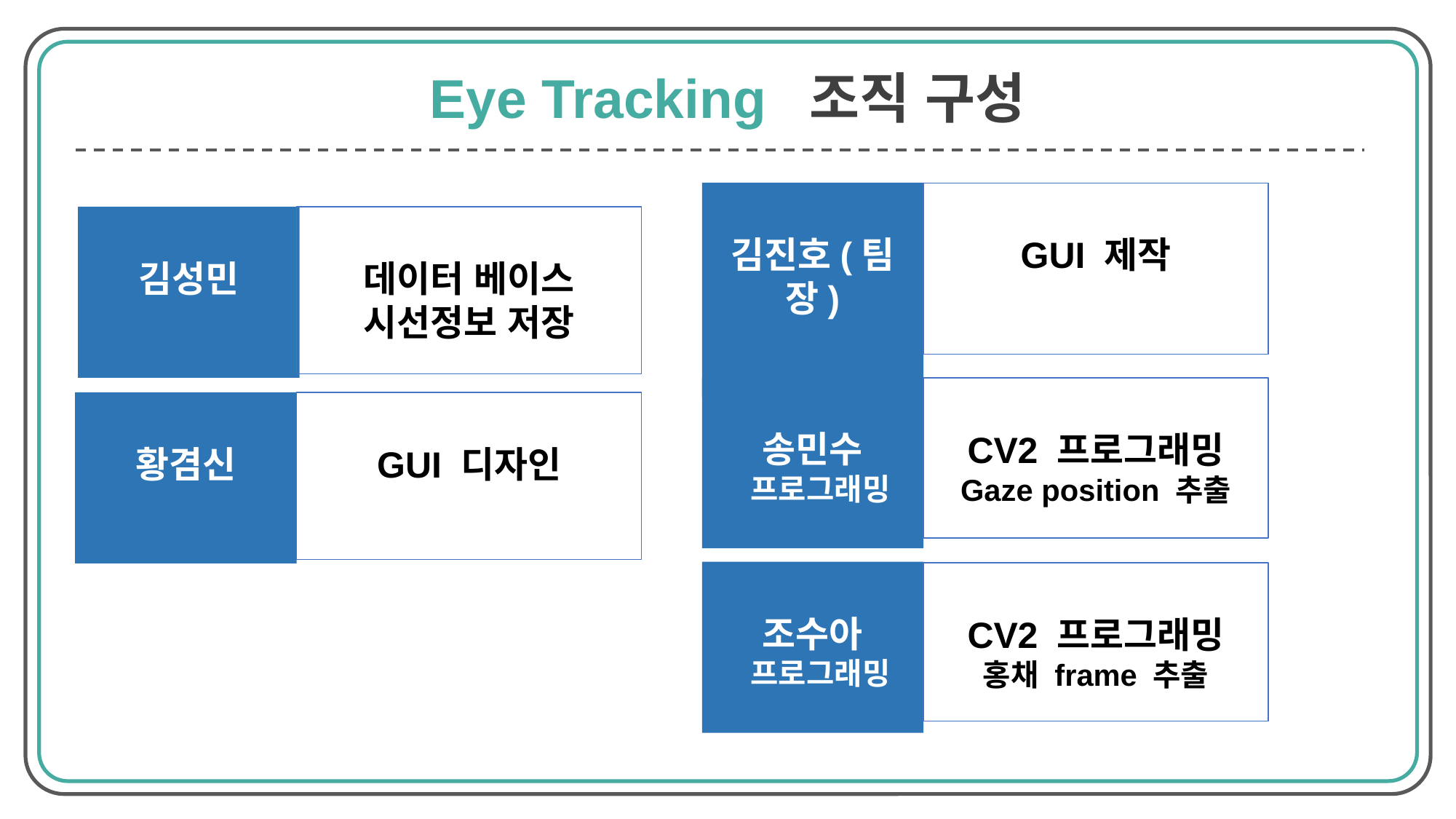

Eye Tracking  조직 구성

김진호(팀장)

GUI 제작

김성민

데이터 베이스
시선정보 저장

송민수
 프로그래밍

CV2 프로그래밍
Gaze position 추출

황겸신

GUI 디자인

조수아
 프로그래밍

CV2 프로그래밍
홍채 frame 추출